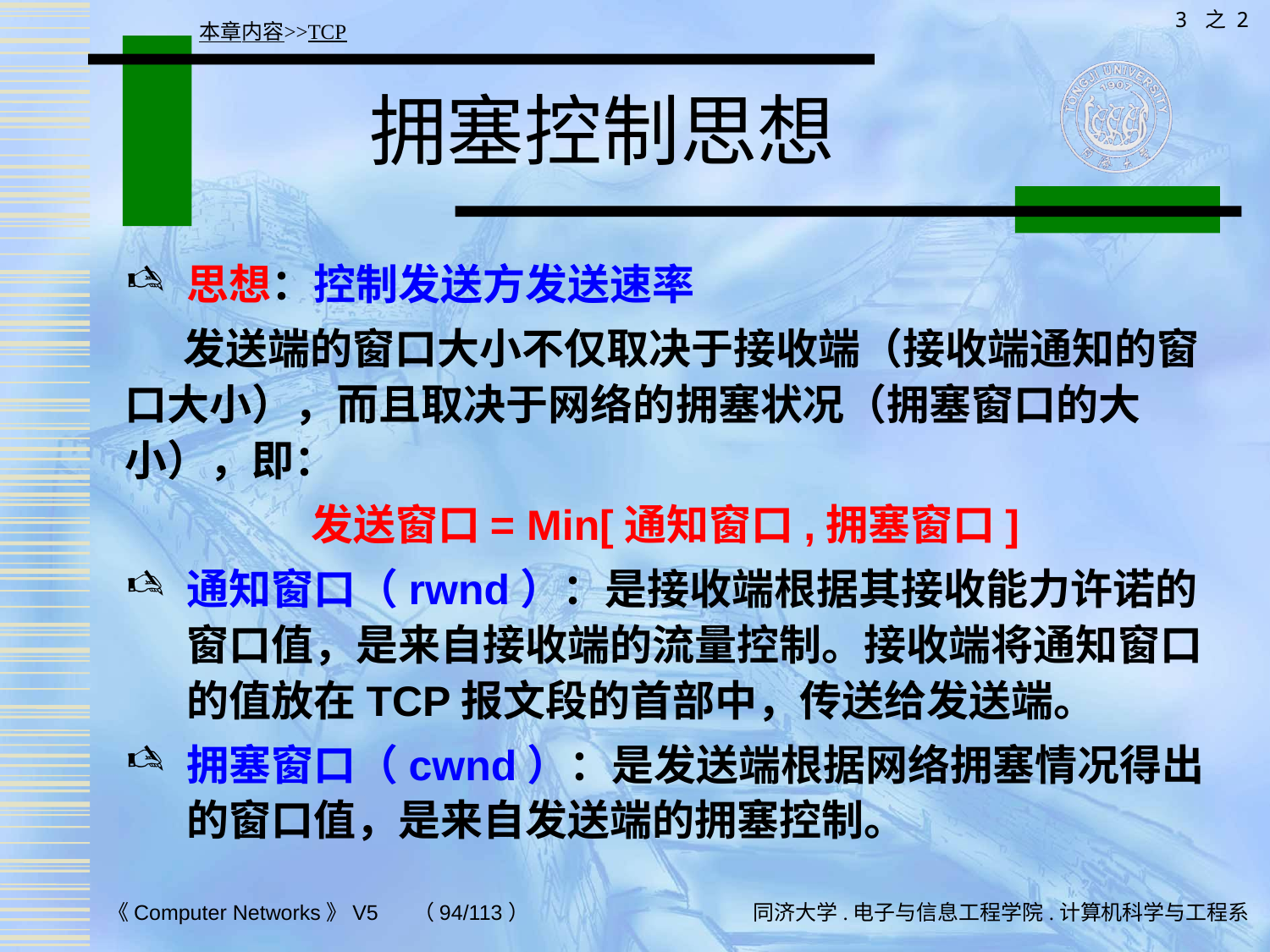

3 之 2
本章内容>>TCP
# 拥塞控制思想
思想：控制发送方发送速率
     发送端的窗口大小不仅取决于接收端（接收端通知的窗口大小），而且取决于网络的拥塞状况（拥塞窗口的大小），即：
发送窗口= Min[通知窗口,拥塞窗口]
通知窗口（rwnd）：是接收端根据其接收能力许诺的窗口值，是来自接收端的流量控制。接收端将通知窗口的值放在TCP报文段的首部中，传送给发送端。
拥塞窗口（cwnd）：是发送端根据网络拥塞情况得出的窗口值，是来自发送端的拥塞控制。